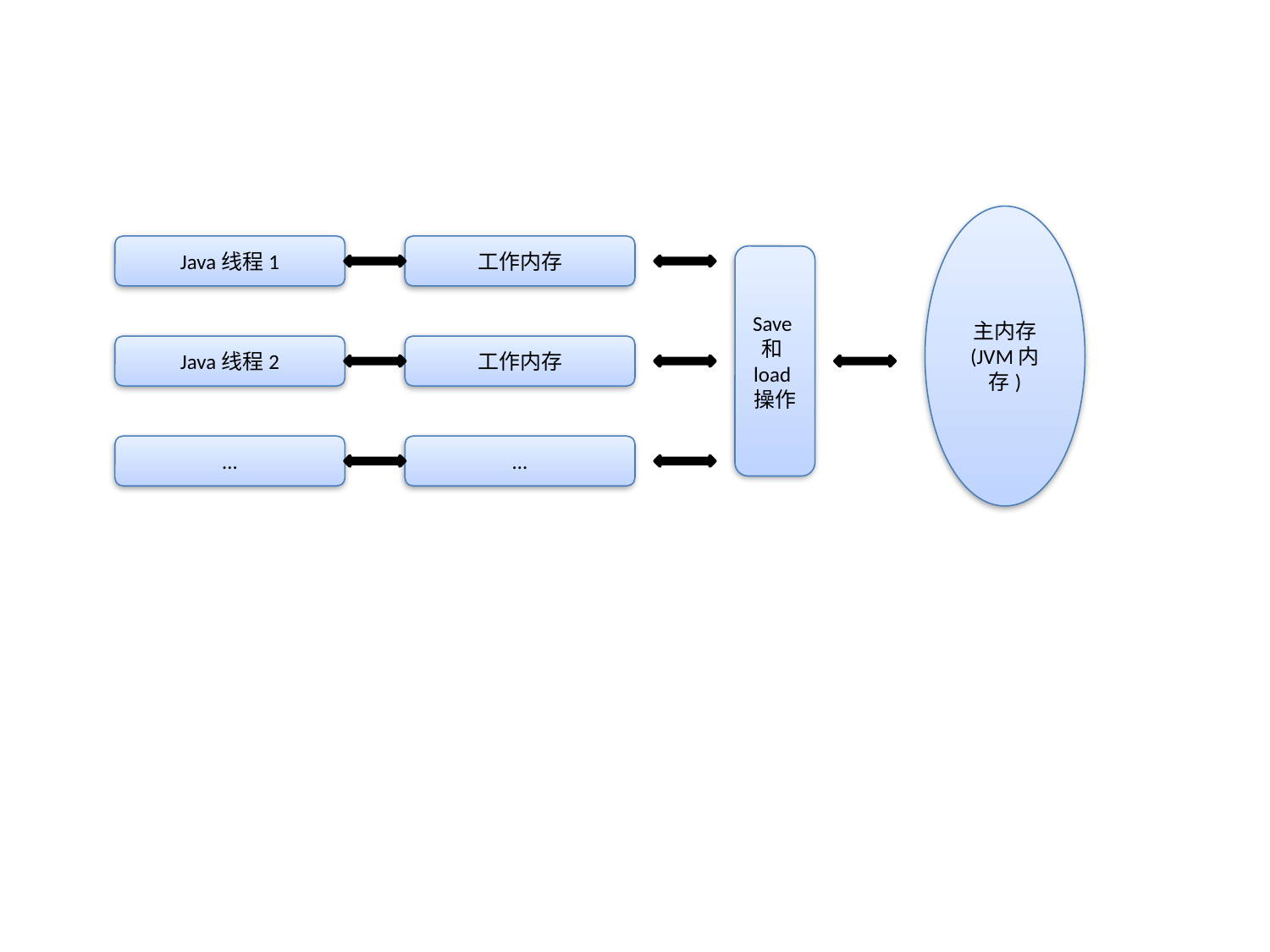

主内存
(JVM内存)
Java线程1
工作内存
Save和load操作

Java线程2
工作内存

…
…